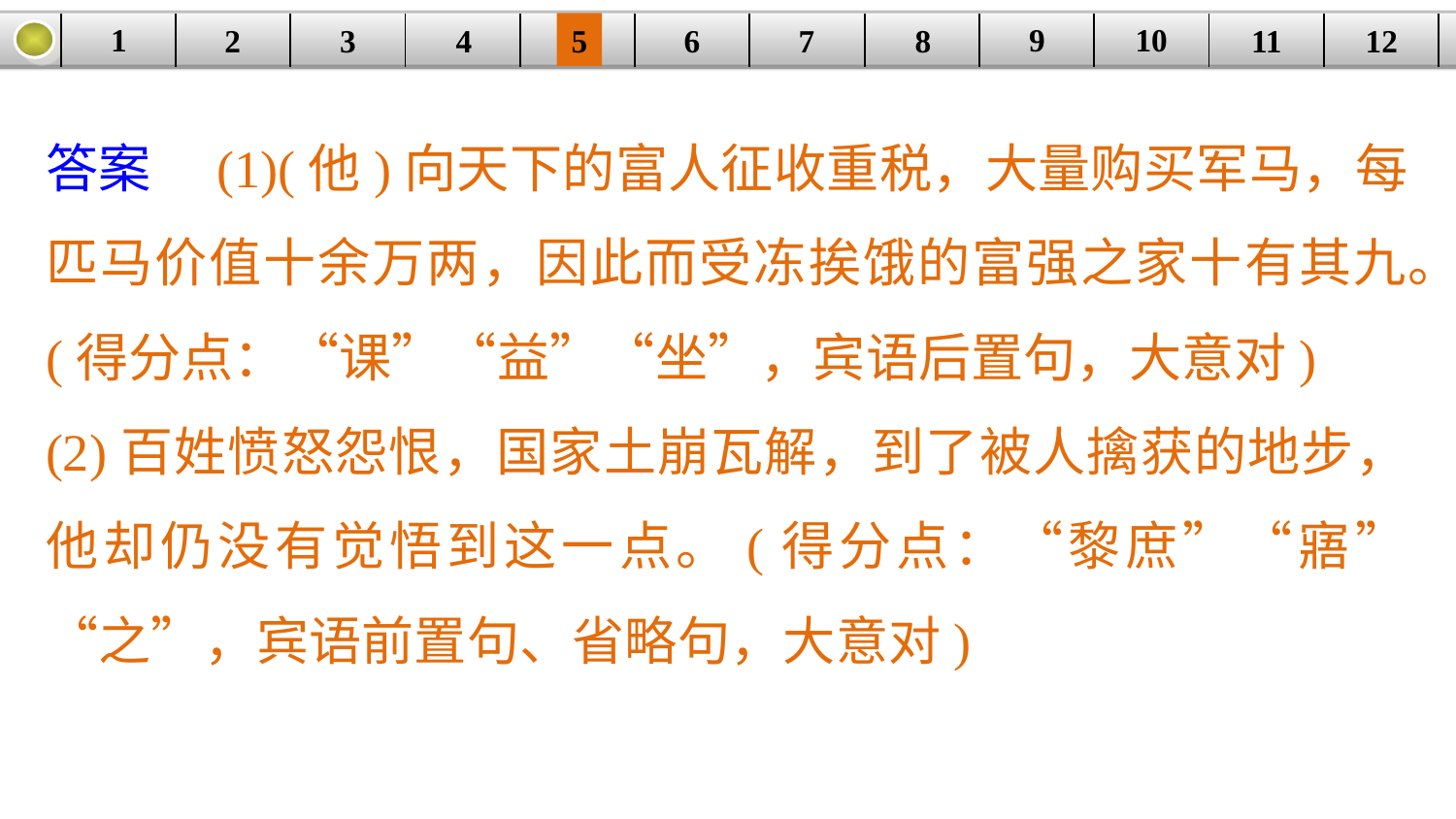

9
10
1
3
4
5
6
8
11
2
12
|  |  |  |  |  |  |  |  |  |  |  |  |
| --- | --- | --- | --- | --- | --- | --- | --- | --- | --- | --- | --- |
7

答案　(1)(他)向天下的富人征收重税，大量购买军马，每匹马价值十余万两，因此而受冻挨饿的富强之家十有其九。(得分点：“课”“益”“坐”，宾语后置句，大意对)
(2)百姓愤怒怨恨，国家土崩瓦解，到了被人擒获的地步，他却仍没有觉悟到这一点。(得分点：“黎庶”“寤”“之”，宾语前置句、省略句，大意对)